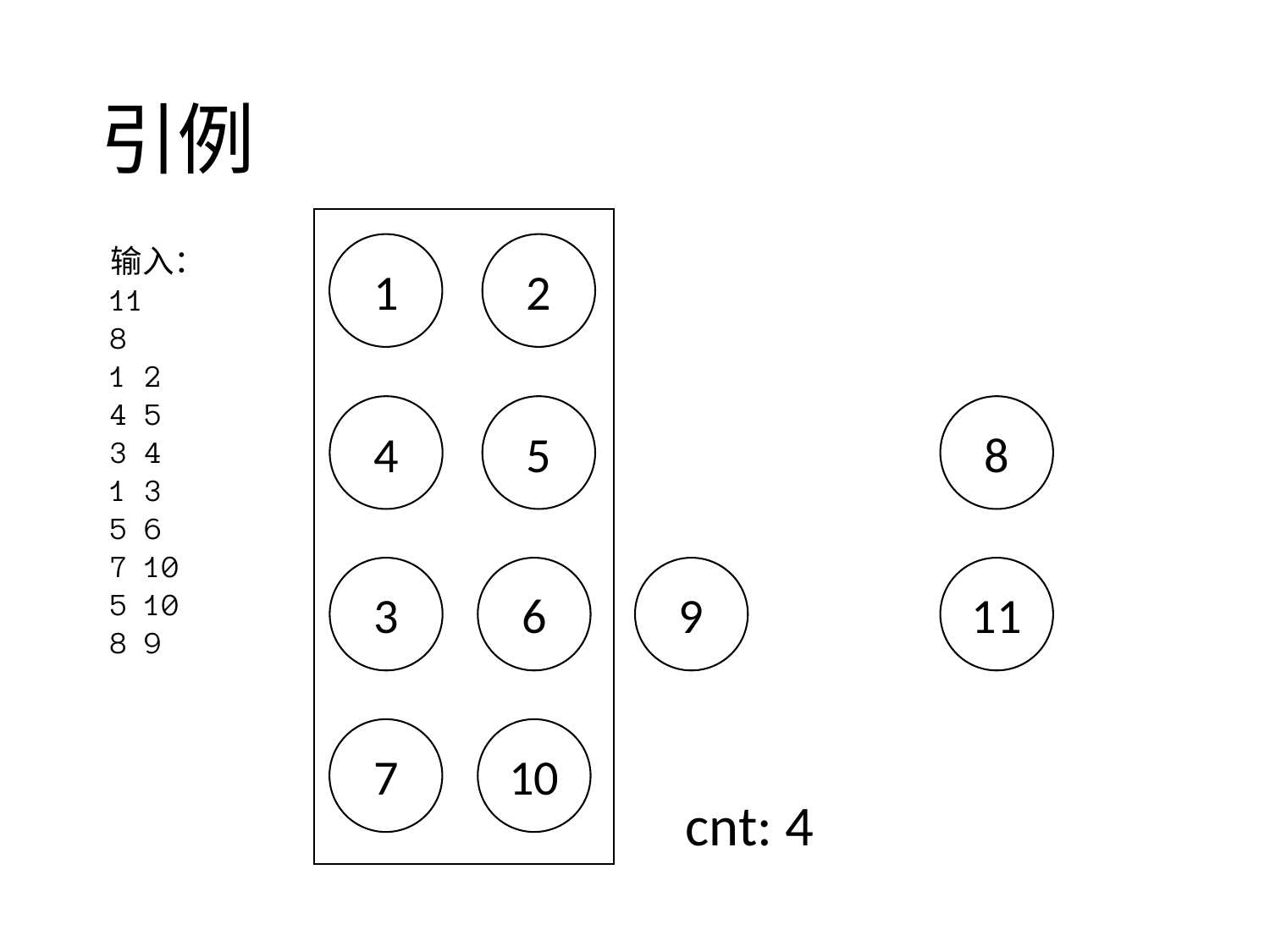

# 引例

1
2
输入：
11
8
1 2
4 5
3 4
1 3
5 6
7 10
5 10
8 9
4
5
8
3
6
9
11
7
10
cnt: 4